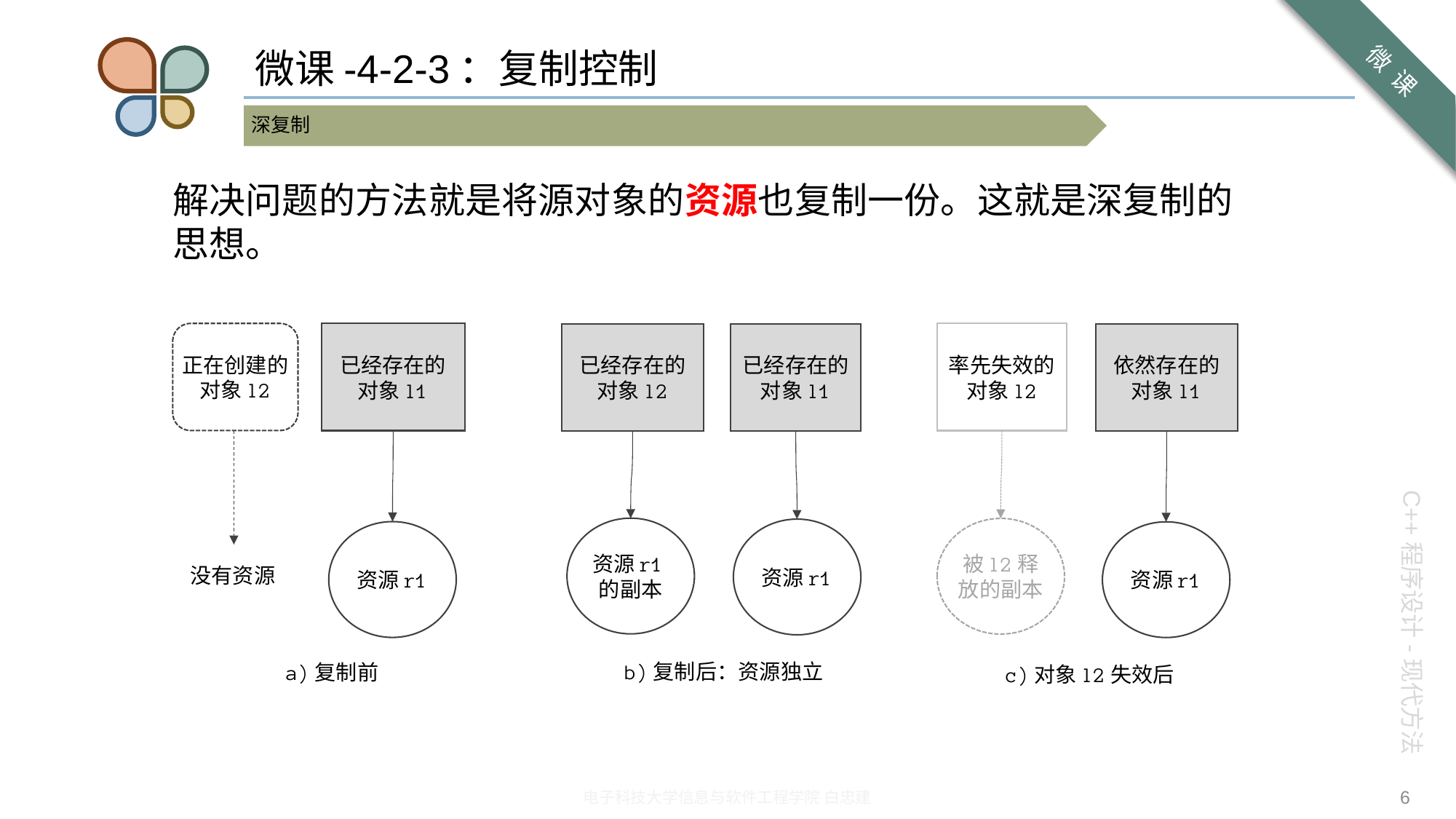

# 微课-4-2-3：复制控制
深复制
解决问题的方法就是将源对象的资源也复制一份。这就是深复制的思想。
正在创建的对象l2
已经存在的对象l1
率先失效的对象l2
已经存在的对象l2
已经存在的对象l1
依然存在的对象l1
资源r1的副本
被l2释放的副本
资源r1
资源r1
资源r1
没有资源
b)复制后：资源独立
a)复制前
c)对象l2失效后
6